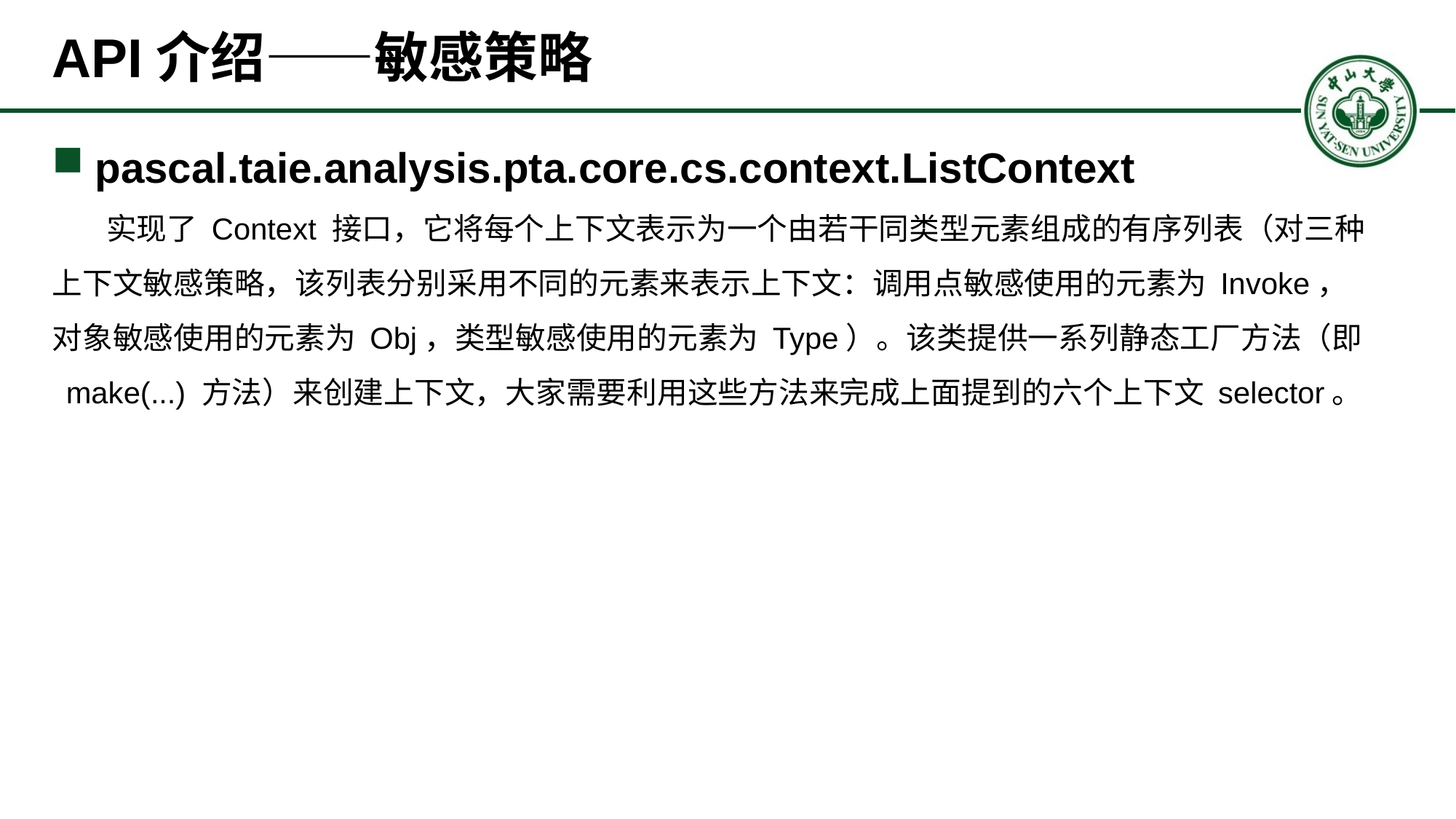

# API介绍——敏感策略
pascal.taie.analysis.pta.core.cs.context.ListContext
       实现了 Context 接口，它将每个上下文表示为一个由若干同类型元素组成的有序列表（对三种上下文敏感策略，该列表分别采用不同的元素来表示上下文：调用点敏感使用的元素为 Invoke，对象敏感使用的元素为 Obj，类型敏感使用的元素为 Type）。该类提供一系列静态工厂方法（即 make(...) 方法）来创建上下文，大家需要利用这些方法来完成上面提到的六个上下文 selector。